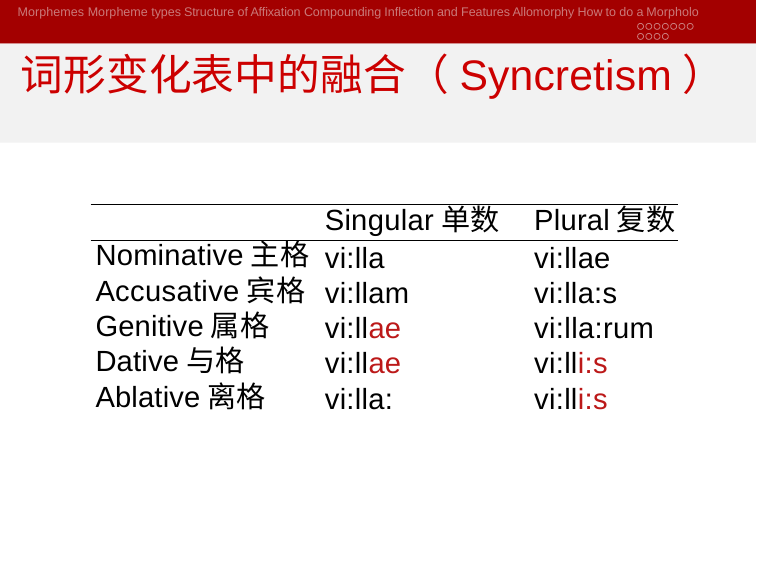

Morphemes Morpheme types Structure of Affixation Compounding Inflection and Features Allomorphy How to do a Morpholo
# 词形变化表中的融合（Syncretism）
|  | Singular单数 | Plural复数 |
| --- | --- | --- |
| Nominative主格 | vi:lla | vi:llae |
| Accusative宾格 | vi:llam | vi:lla:s |
| Genitive属格 | vi:llae | vi:lla:rum |
| Dative与格 | vi:llae | vi:lli:s |
| Ablative离格 | vi:lla: | vi:lli:s |